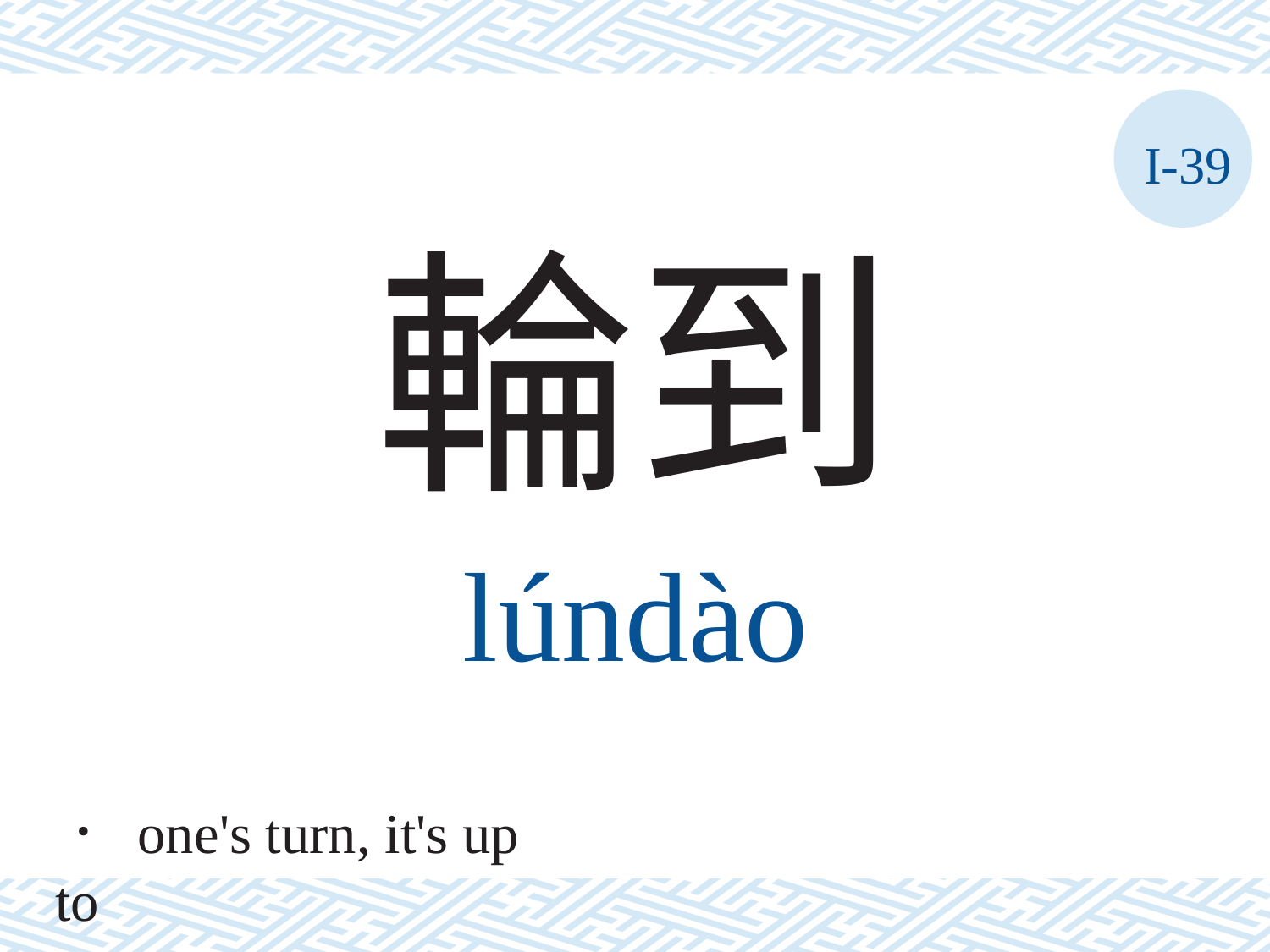

I-39
輪到
lúndào
． one's turn, it's up to